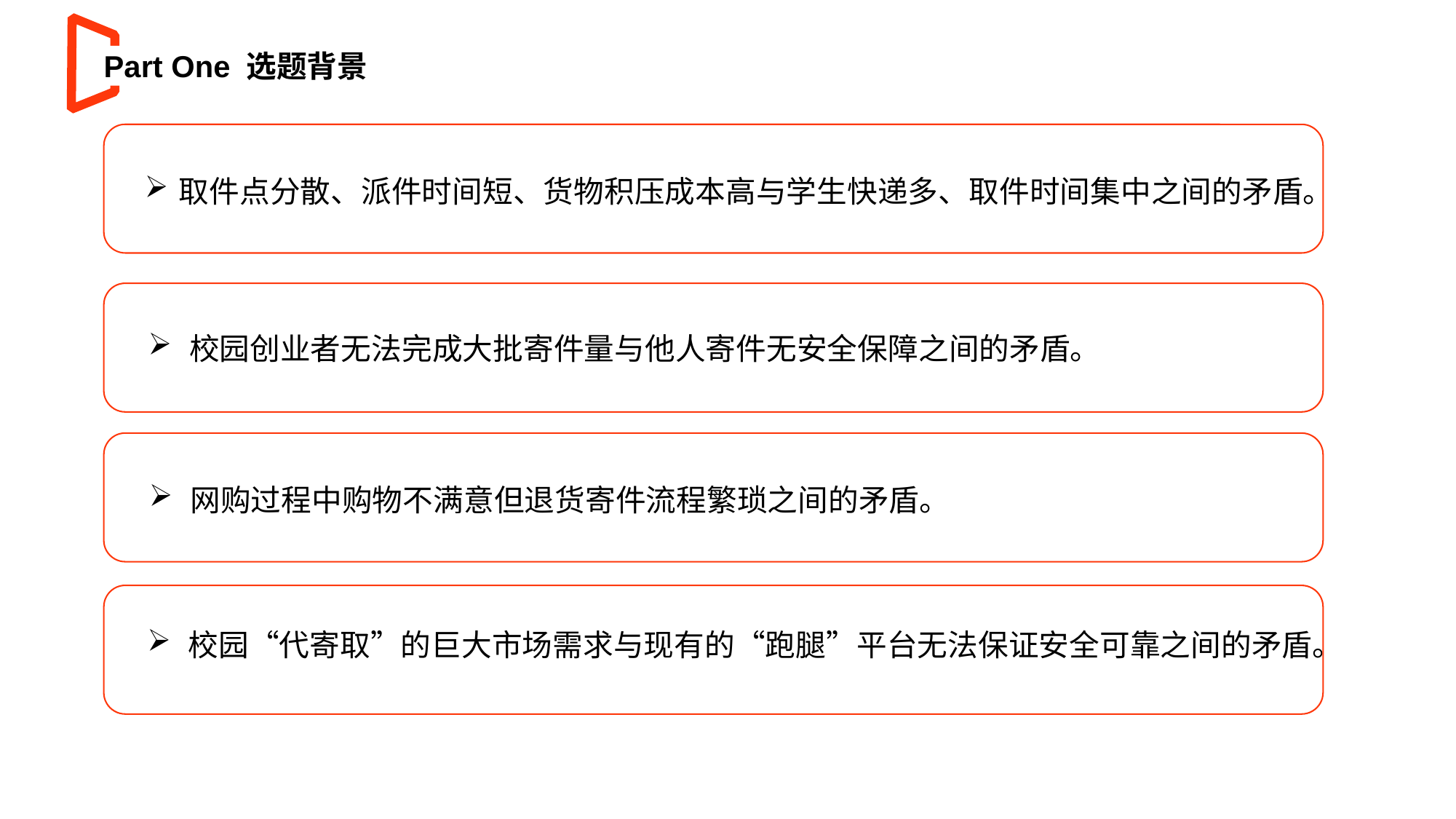

Part One 选题背景

取件点分散、派件时间短、货物积压成本高与学生快递多、取件时间集中之间的矛盾。

校园创业者无法完成大批寄件量与他人寄件无安全保障之间的矛盾。
Add Text
点击此处添加标题

网购过程中购物不满意但退货寄件流程繁琐之间的矛盾。

校园“代寄取”的巨大市场需求与现有的“跑腿”平台无法保证安全可靠之间的矛盾。